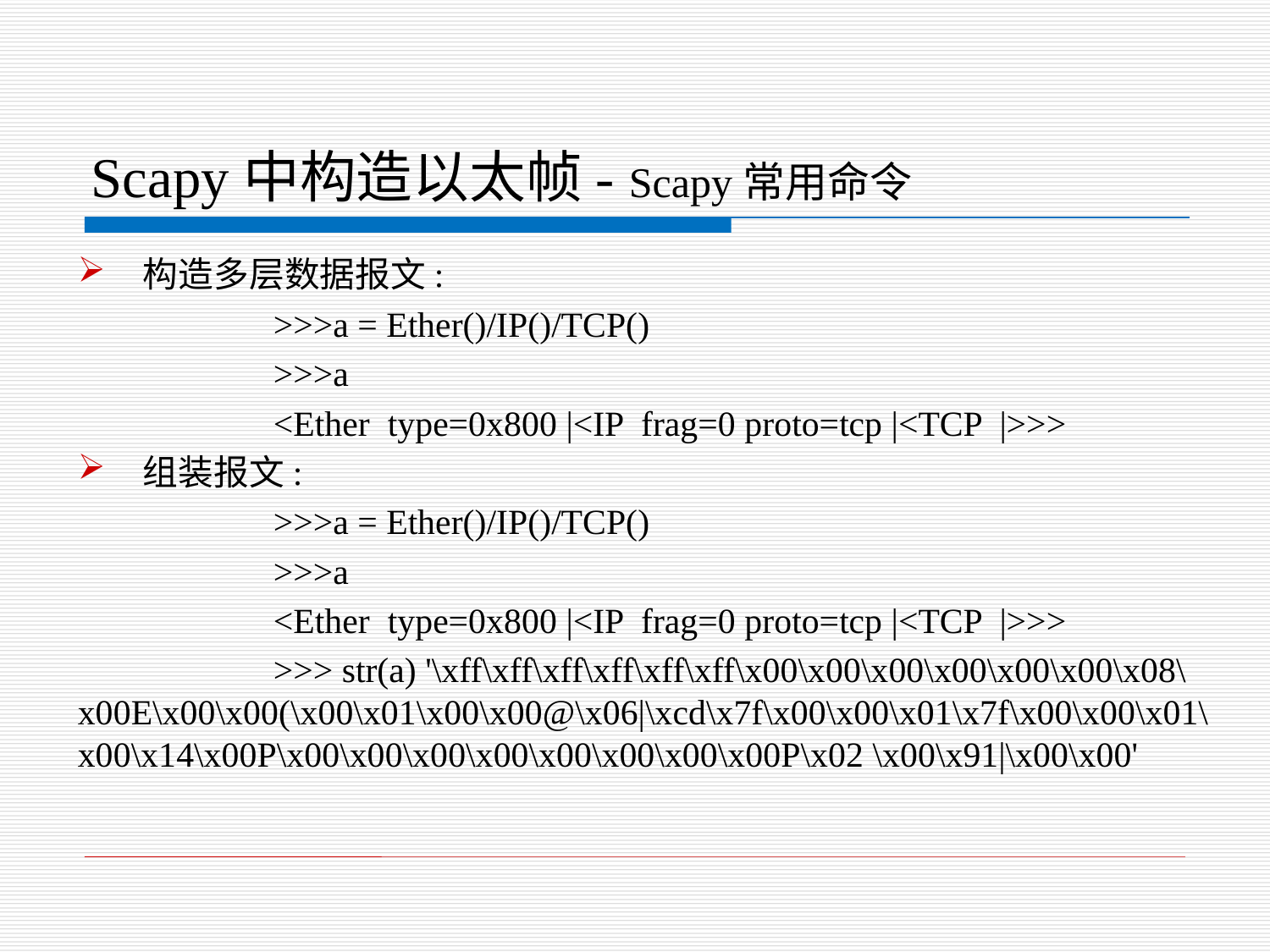

# Scapy中构造以太帧- Scapy常用命令
构造多层数据报文:
                      >>>a = Ether()/IP()/TCP()
                      >>>a
                      <Ether  type=0x800 |<IP  frag=0 proto=tcp |<TCP  |>>>
组装报文:
                      >>>a = Ether()/IP()/TCP()
                      >>>a
                      <Ether  type=0x800 |<IP  frag=0 proto=tcp |<TCP  |>>>
                      >>> str(a) '\xff\xff\xff\xff\xff\xff\x00\x00\x00\x00\x00\x00\x08\x00E\x00\x00(\x00\x01\x00\x00@\x06|\xcd\x7f\x00\x00\x01\x7f\x00\x00\x01\x00\x14\x00P\x00\x00\x00\x00\x00\x00\x00\x00P\x02 \x00\x91|\x00\x00'